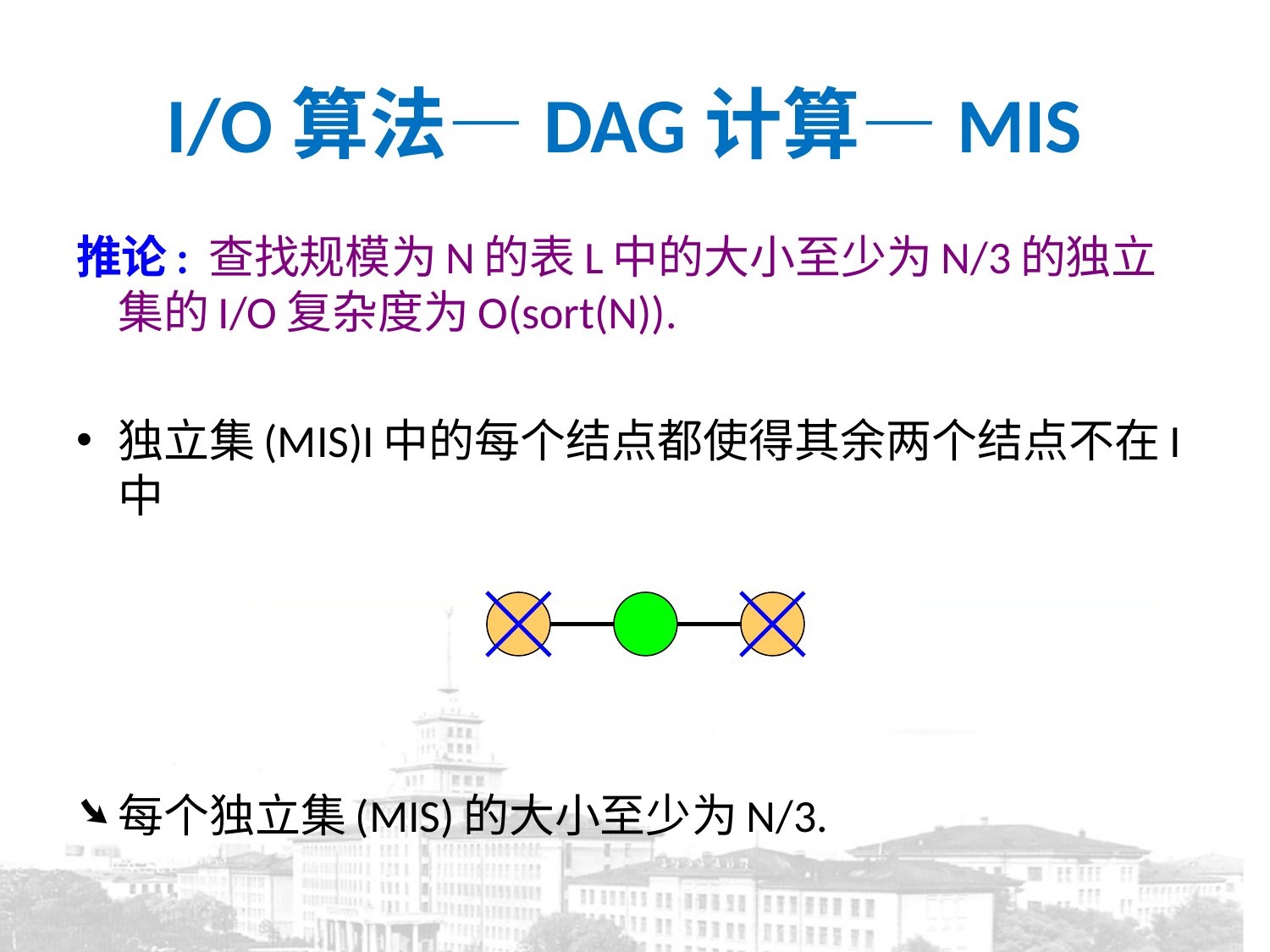

# I/O算法—DAG计算—MIS
推论: 查找规模为N的表L中的大小至少为N/3的独立集的I/O复杂度为O(sort(N)).

独立集(MIS)I中的每个结点都使得其余两个结点不在I中

每个独立集(MIS)的大小至少为N/3.